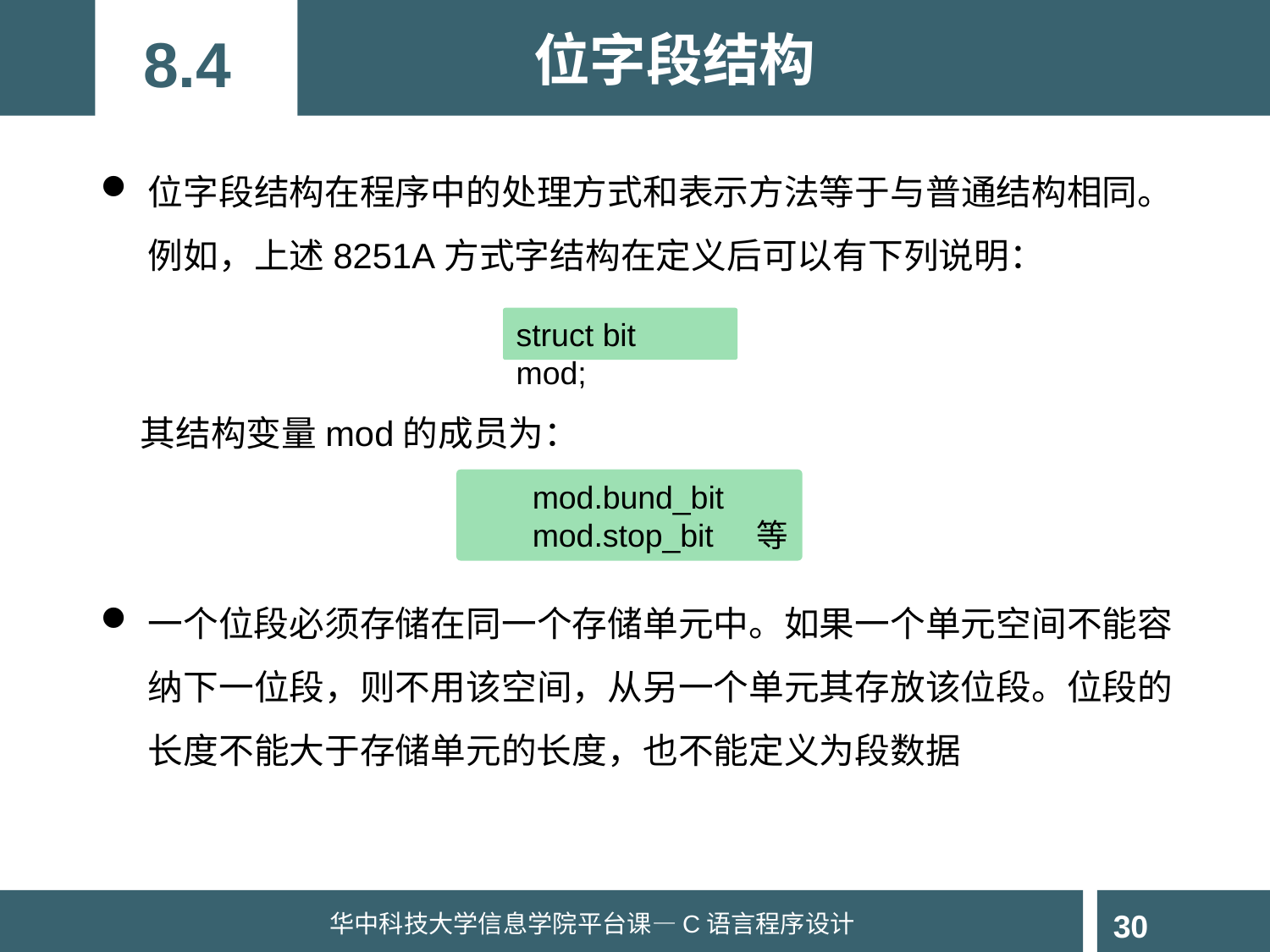

位字段结构
8.4
位字段结构在程序中的处理方式和表示方法等于与普通结构相同。例如，上述8251A方式字结构在定义后可以有下列说明：

    其结构变量mod的成员为：

一个位段必须存储在同一个存储单元中。如果一个单元空间不能容纳下一位段，则不用该空间，从另一个单元其存放该位段。位段的长度不能大于存储单元的长度，也不能定义为段数据
struct bit  mod;
       mod.bund_bit
       mod.stop_bit    等